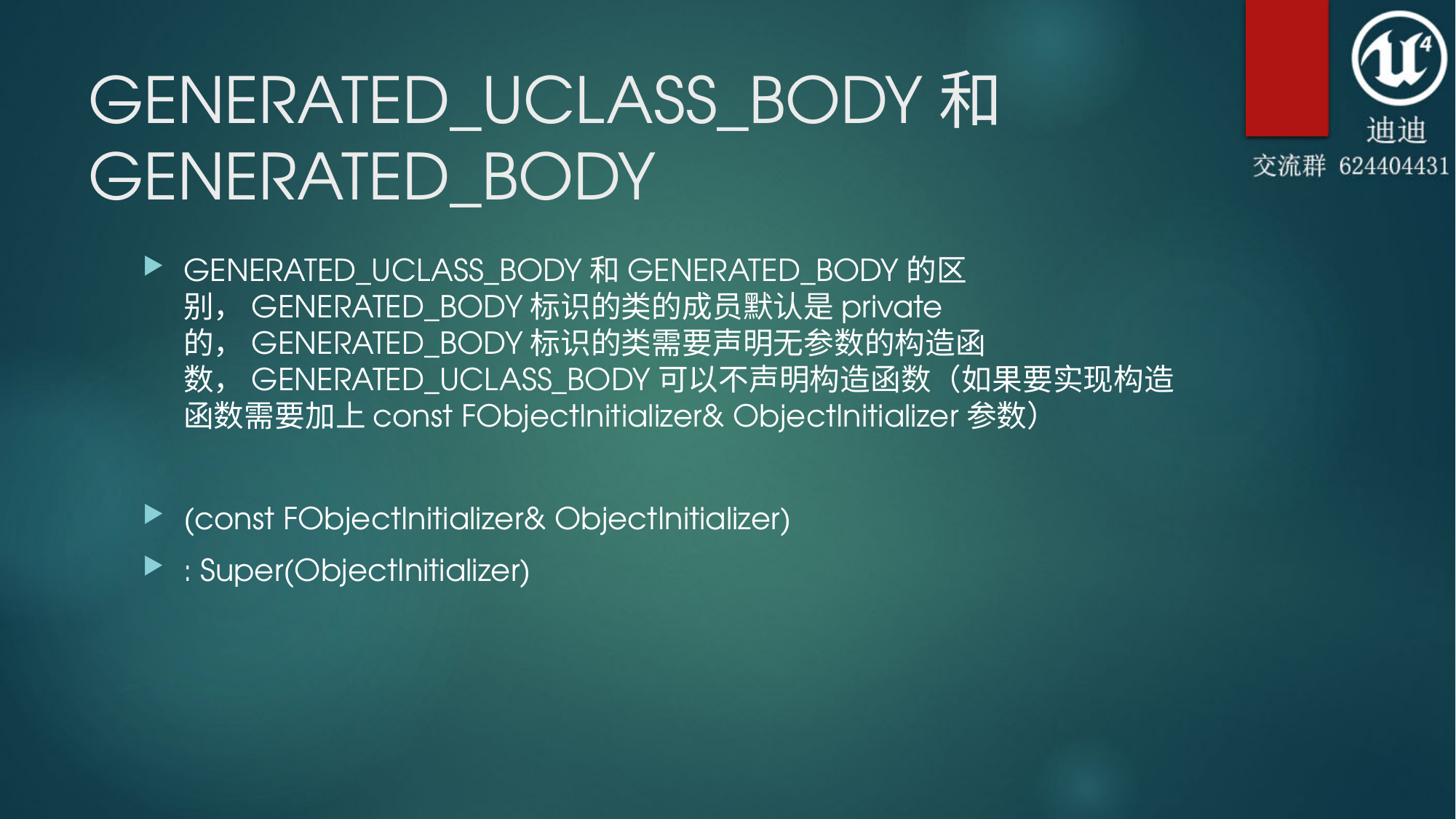

# GENERATED_UCLASS_BODY和GENERATED_BODY
GENERATED_UCLASS_BODY和GENERATED_BODY的区别，GENERATED_BODY标识的类的成员默认是private的，GENERATED_BODY标识的类需要声明无参数的构造函数，GENERATED_UCLASS_BODY可以不声明构造函数（如果要实现构造函数需要加上const FObjectInitializer& ObjectInitializer参数）

(const FObjectInitializer& ObjectInitializer)
: Super(ObjectInitializer)